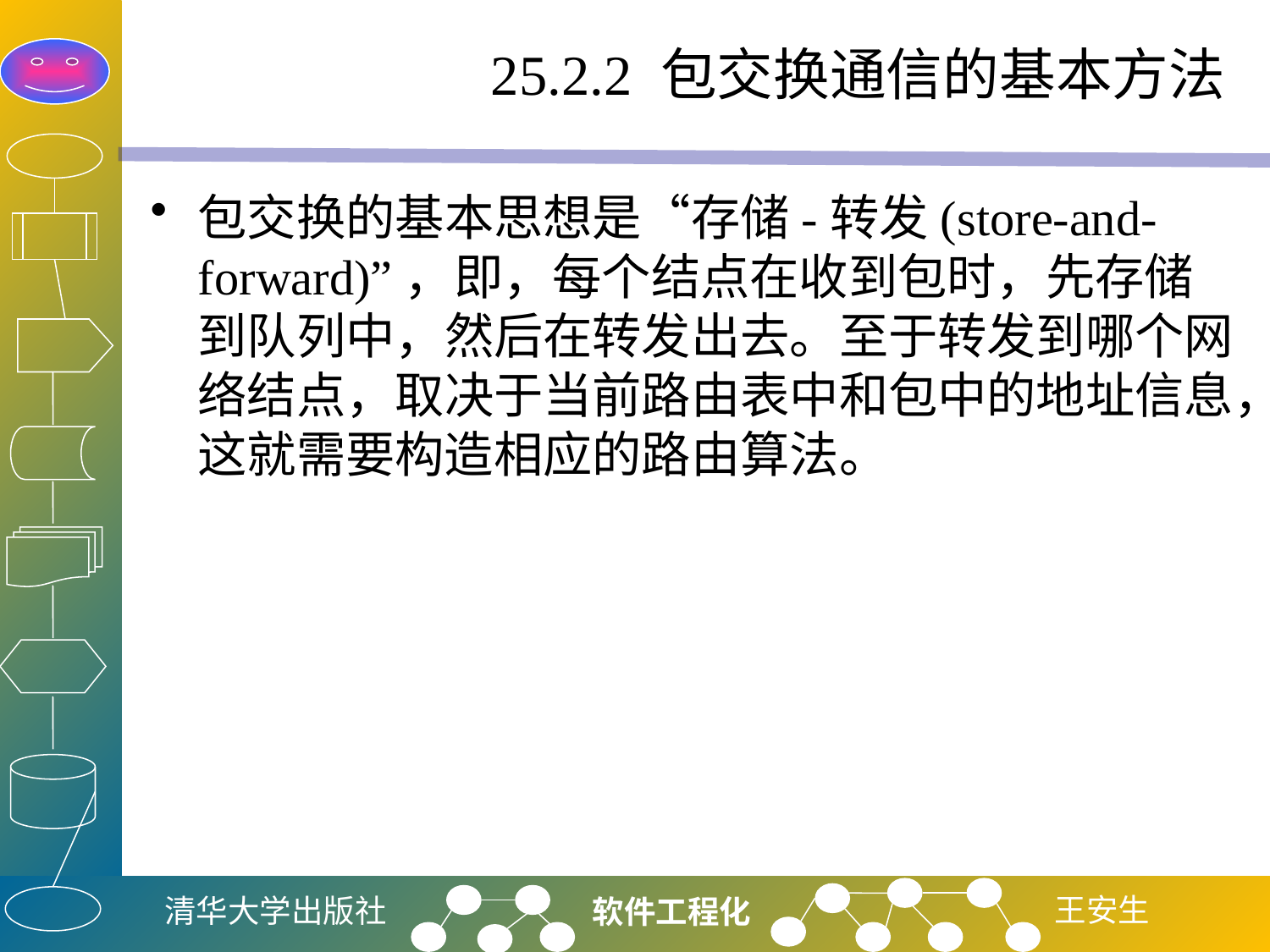

# 25.2.2 包交换通信的基本方法
包交换的基本思想是“存储-转发(store-and-forward)”，即，每个结点在收到包时，先存储到队列中，然后在转发出去。至于转发到哪个网络结点，取决于当前路由表中和包中的地址信息，这就需要构造相应的路由算法。